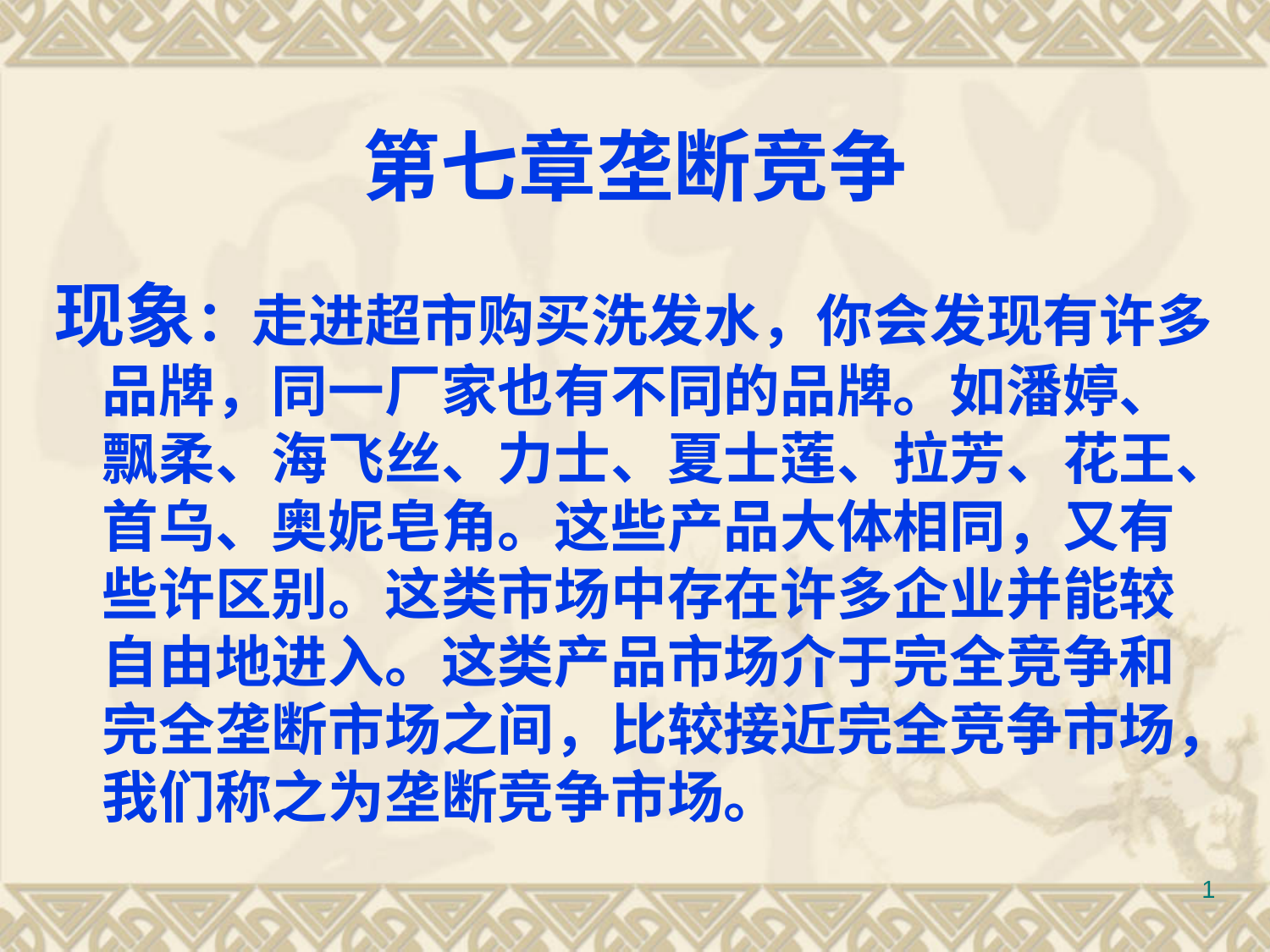

# 第七章垄断竞争
现象：走进超市购买洗发水，你会发现有许多品牌，同一厂家也有不同的品牌。如潘婷、飘柔、海飞丝、力士、夏士莲、拉芳、花王、首乌、奥妮皂角。这些产品大体相同，又有些许区别。这类市场中存在许多企业并能较自由地进入。这类产品市场介于完全竞争和完全垄断市场之间，比较接近完全竞争市场，我们称之为垄断竞争市场。
1